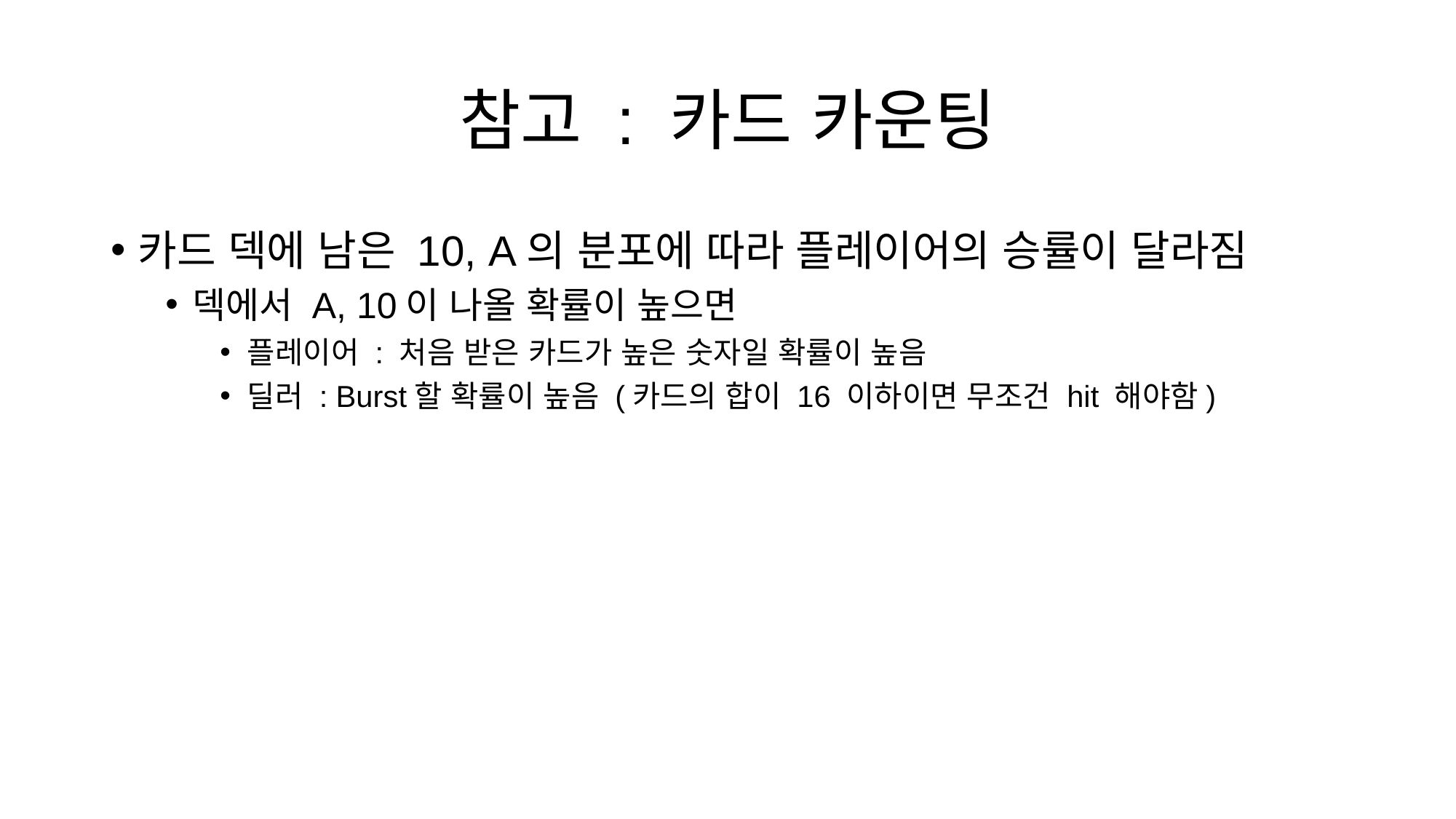

# 참고 : 카드 카운팅
카드 덱에 남은 10, A의 분포에 따라 플레이어의 승률이 달라짐
덱에서 A, 10이 나올 확률이 높으면
플레이어 : 처음 받은 카드가 높은 숫자일 확률이 높음
딜러 : Burst할 확률이 높음 (카드의 합이 16 이하이면 무조건 hit 해야함)